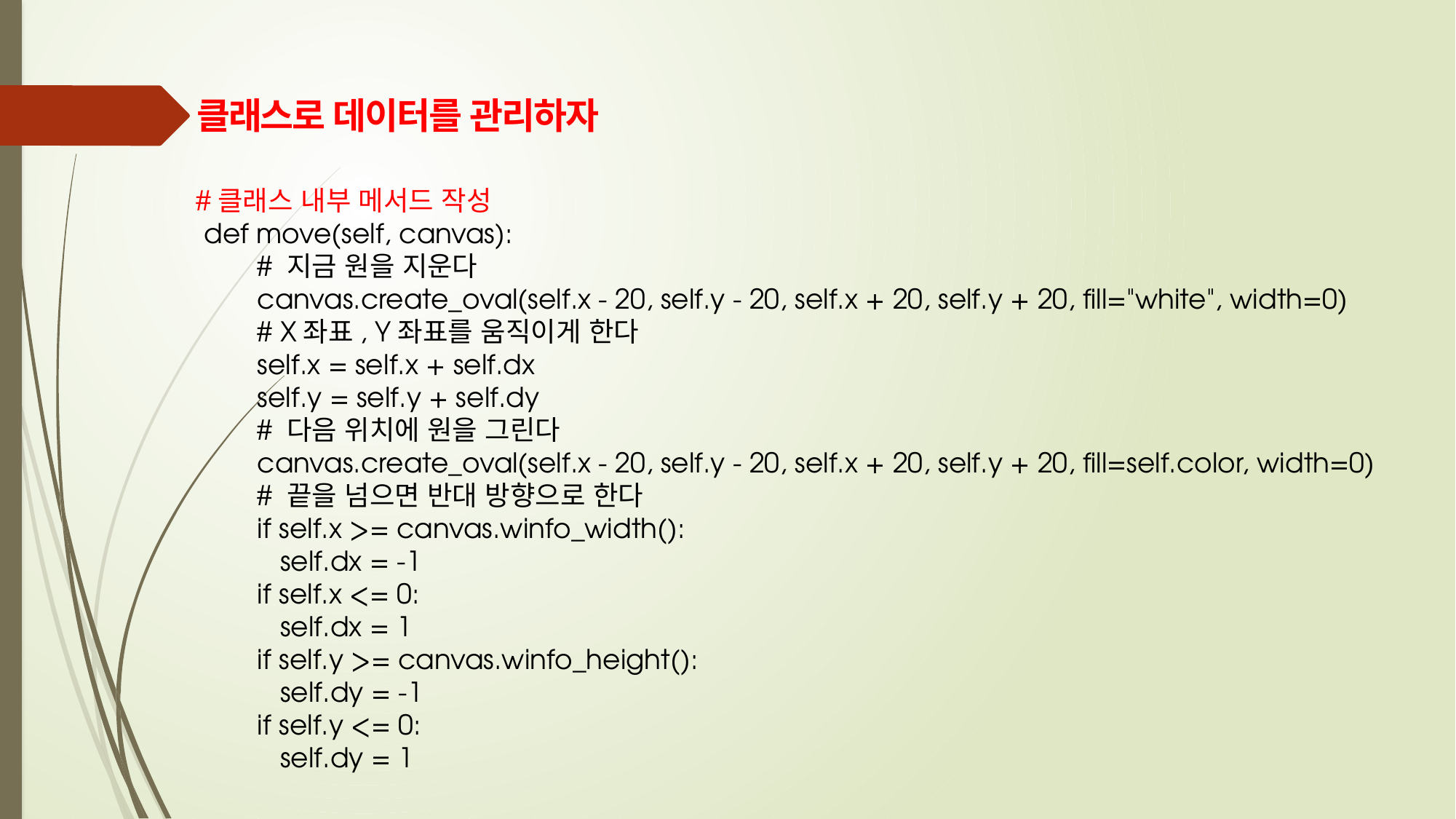

클래스로 데이터를 관리하자
#클래스 내부 메서드 작성
 def move(self, canvas):
        # 지금 원을 지운다
        canvas.create_oval(self.x - 20, self.y - 20, self.x + 20, self.y + 20, fill="white", width=0)
        # X좌표, Y좌표를 움직이게 한다
        self.x = self.x + self.dx
        self.y = self.y + self.dy
        # 다음 위치에 원을 그린다
        canvas.create_oval(self.x - 20, self.y - 20, self.x + 20, self.y + 20, fill=self.color, width=0)
        # 끝을 넘으면 반대 방향으로 한다
        if self.x >= canvas.winfo_width():
           self.dx = -1
        if self.x <= 0:
           self.dx = 1
        if self.y >= canvas.winfo_height():
           self.dy = -1
        if self.y <= 0:
           self.dy = 1